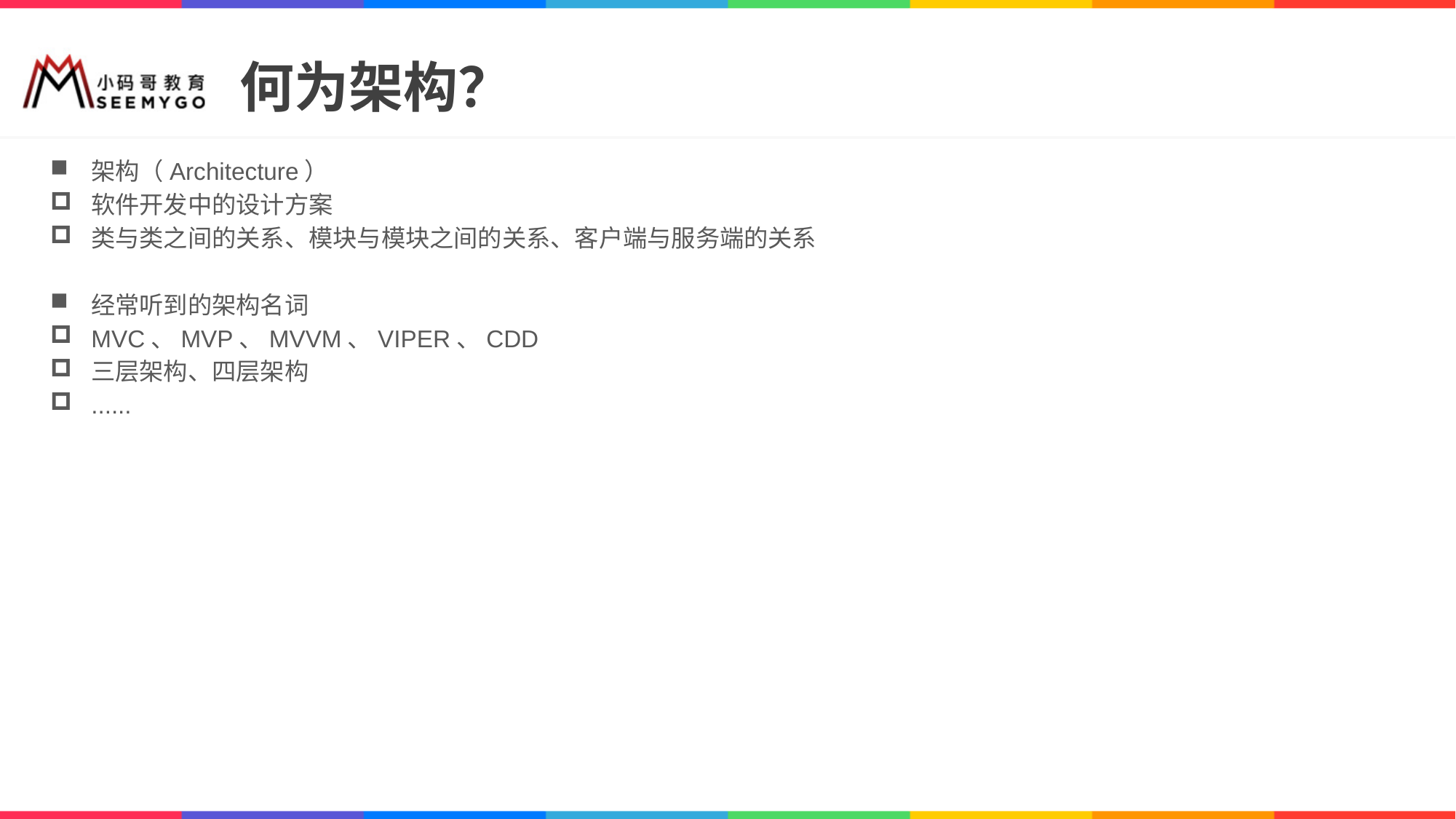

# 何为架构？
架构（Architecture）
软件开发中的设计方案
类与类之间的关系、模块与模块之间的关系、客户端与服务端的关系

经常听到的架构名词
MVC、MVP、MVVM、VIPER、CDD
三层架构、四层架构
......